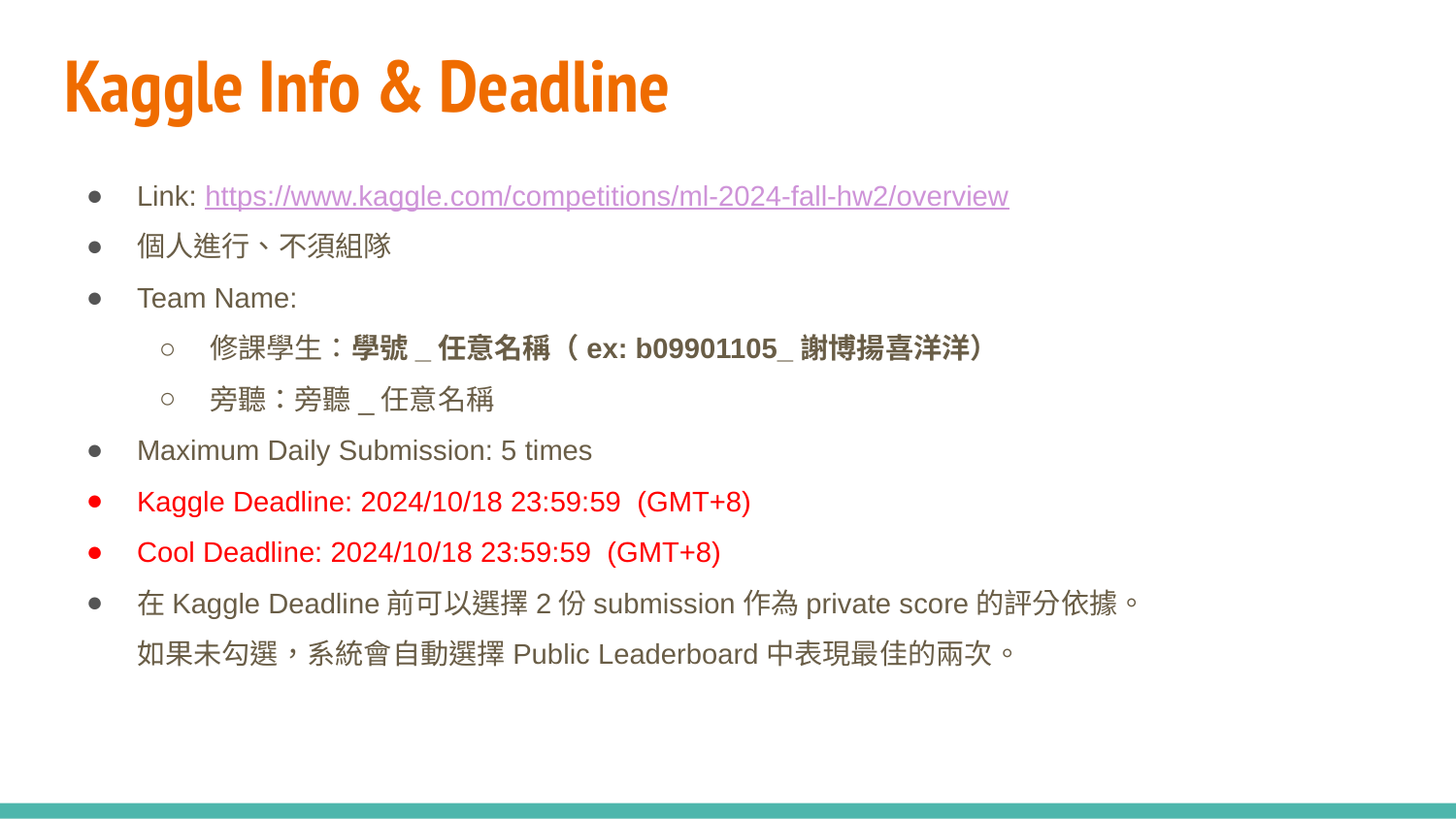

# Kaggle Info & Deadline
Link: https://www.kaggle.com/competitions/ml-2024-fall-hw2/overview
個人進行、不須組隊
Team Name:
修課學生：學號_任意名稱（ex: b09901105_謝博揚喜洋洋）
旁聽：旁聽_任意名稱
Maximum Daily Submission: 5 times
Kaggle Deadline: 2024/10/18 23:59:59  (GMT+8)
Cool Deadline: 2024/10/18 23:59:59  (GMT+8)
在Kaggle Deadline前可以選擇2份submission作為private score的評分依據。
如果未勾選，系統會自動選擇Public Leaderboard中表現最佳的兩次。